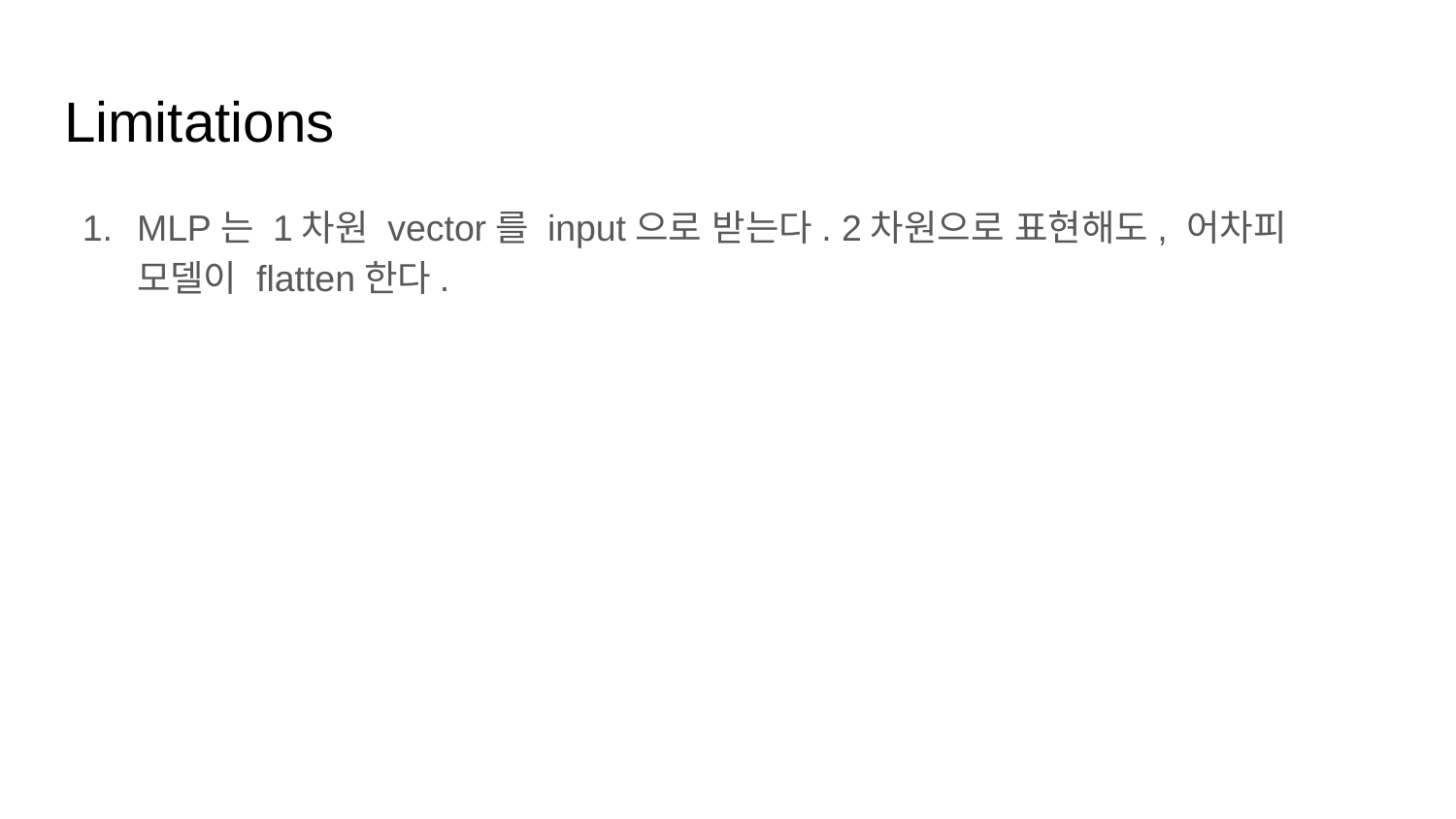

# Limitations
MLP는 1차원 vector를 input으로 받는다. 2차원으로 표현해도, 어차피 모델이 flatten한다.